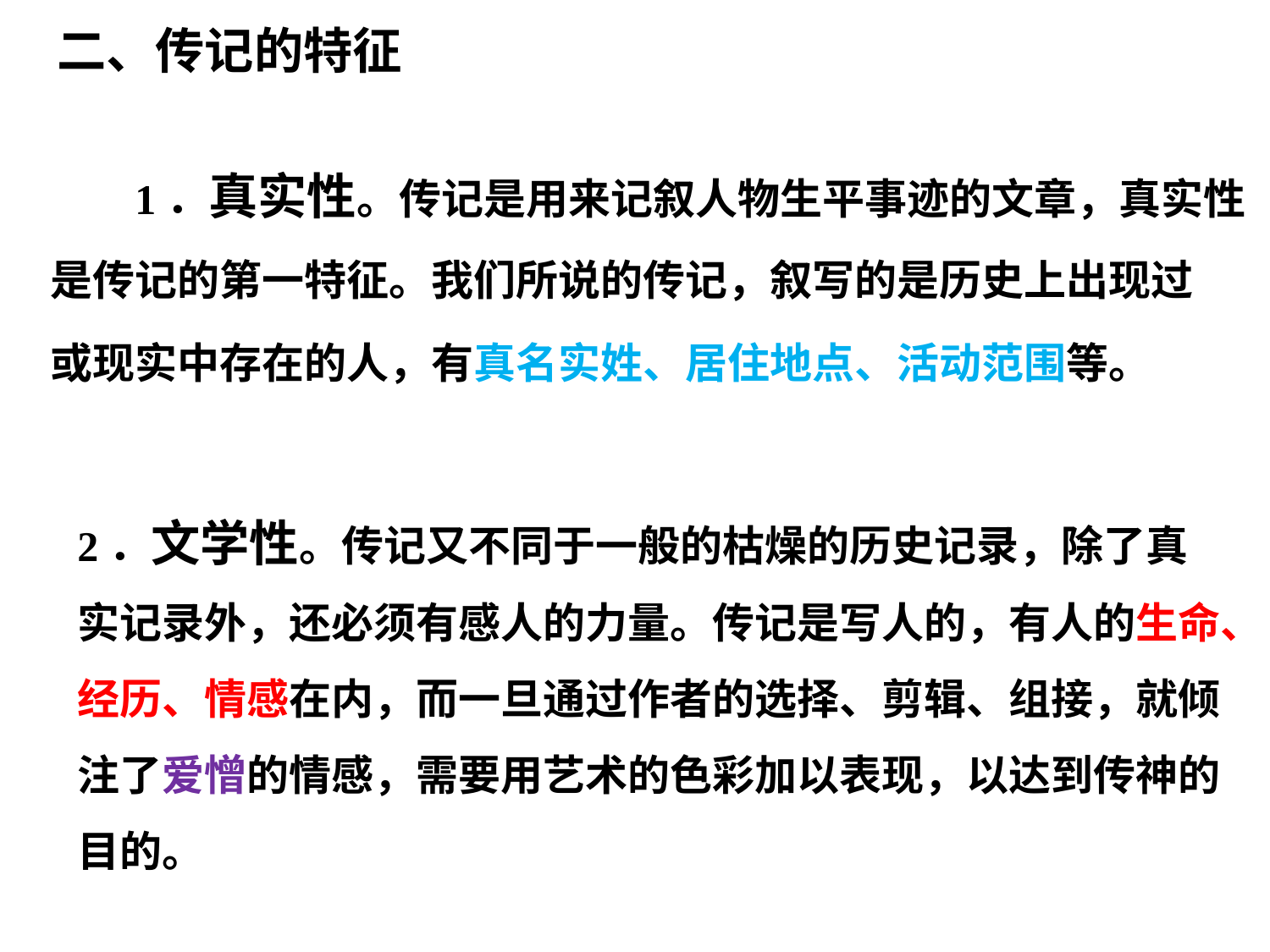

二、传记的特征
	1．真实性。传记是用来记叙人物生平事迹的文章，真实性

是传记的第一特征。我们所说的传记，叙写的是历史上出现过

或现实中存在的人，有真名实姓、居住地点、活动范围等。

2．文学性。传记又不同于一般的枯燥的历史记录，除了真
实记录外，还必须有感人的力量。传记是写人的，有人的生命、经历、情感在内，而一旦通过作者的选择、剪辑、组接，就倾注了爱憎的情感，需要用艺术的色彩加以表现，以达到传神的目的。